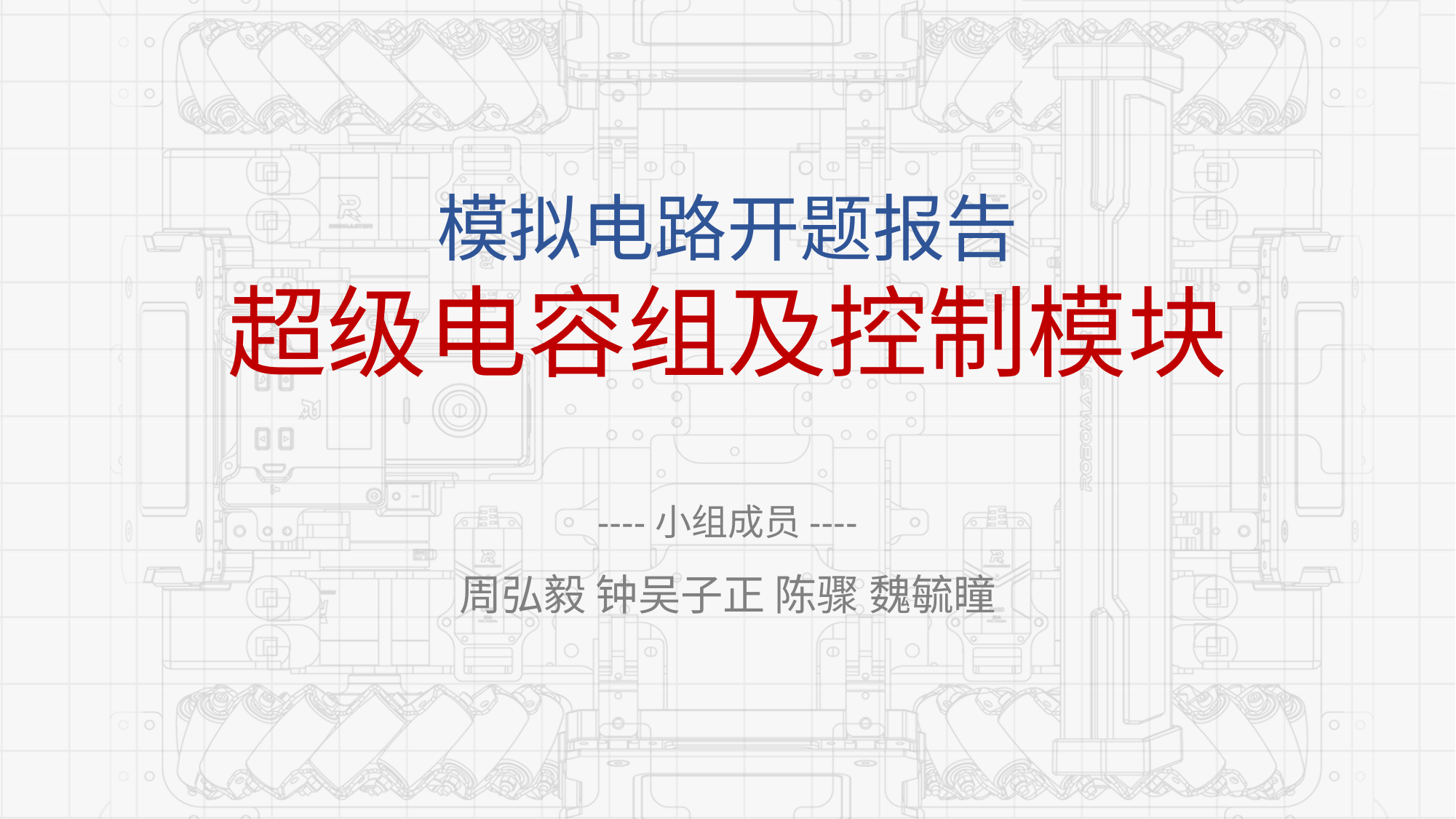

模拟电路开题报告
超级电容组及控制模块

----小组成员----
周弘毅 钟吴子正 陈骤 魏毓瞳